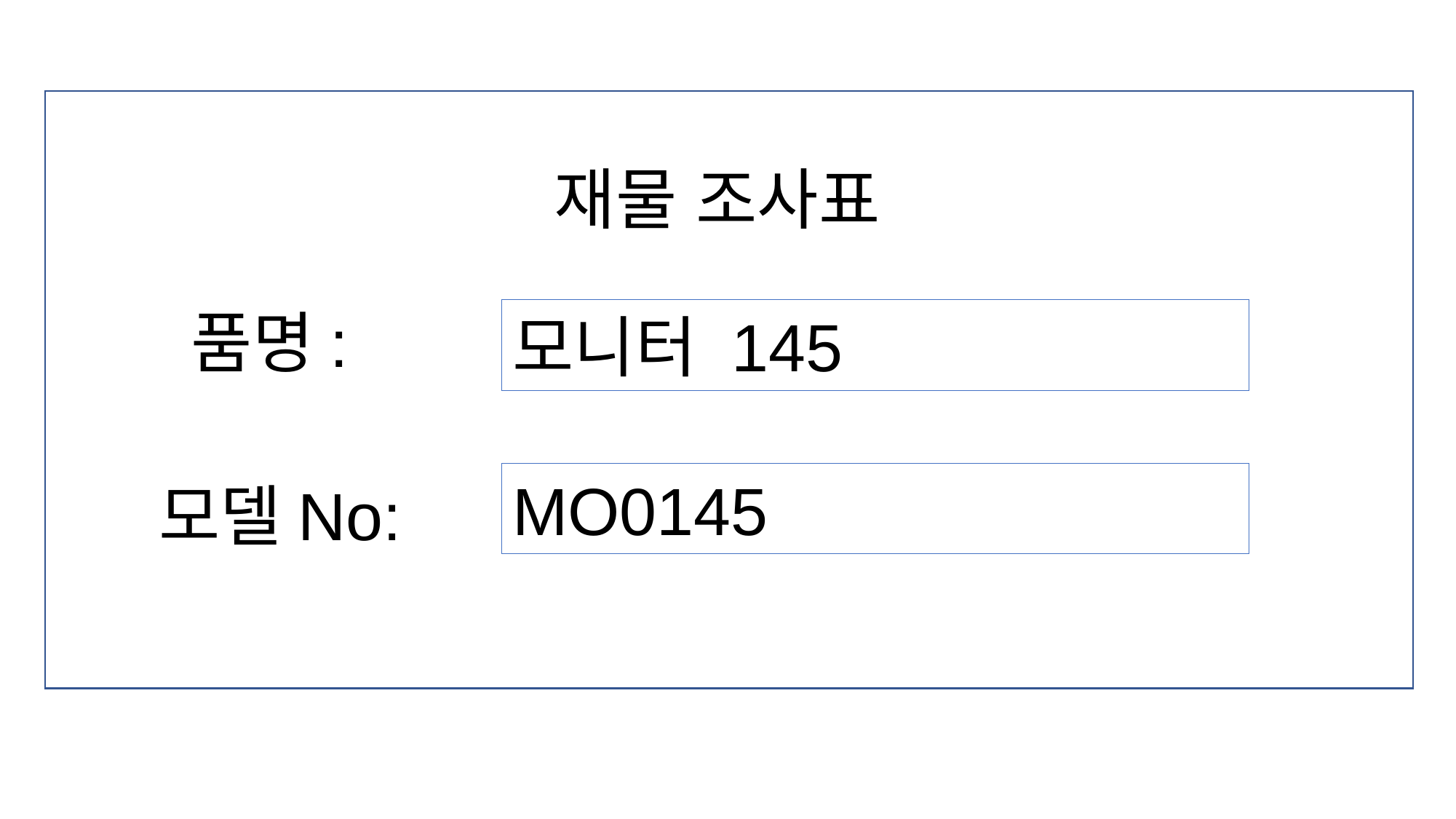

재물 조사표
품명:
모니터 145
MO0145
모델No: